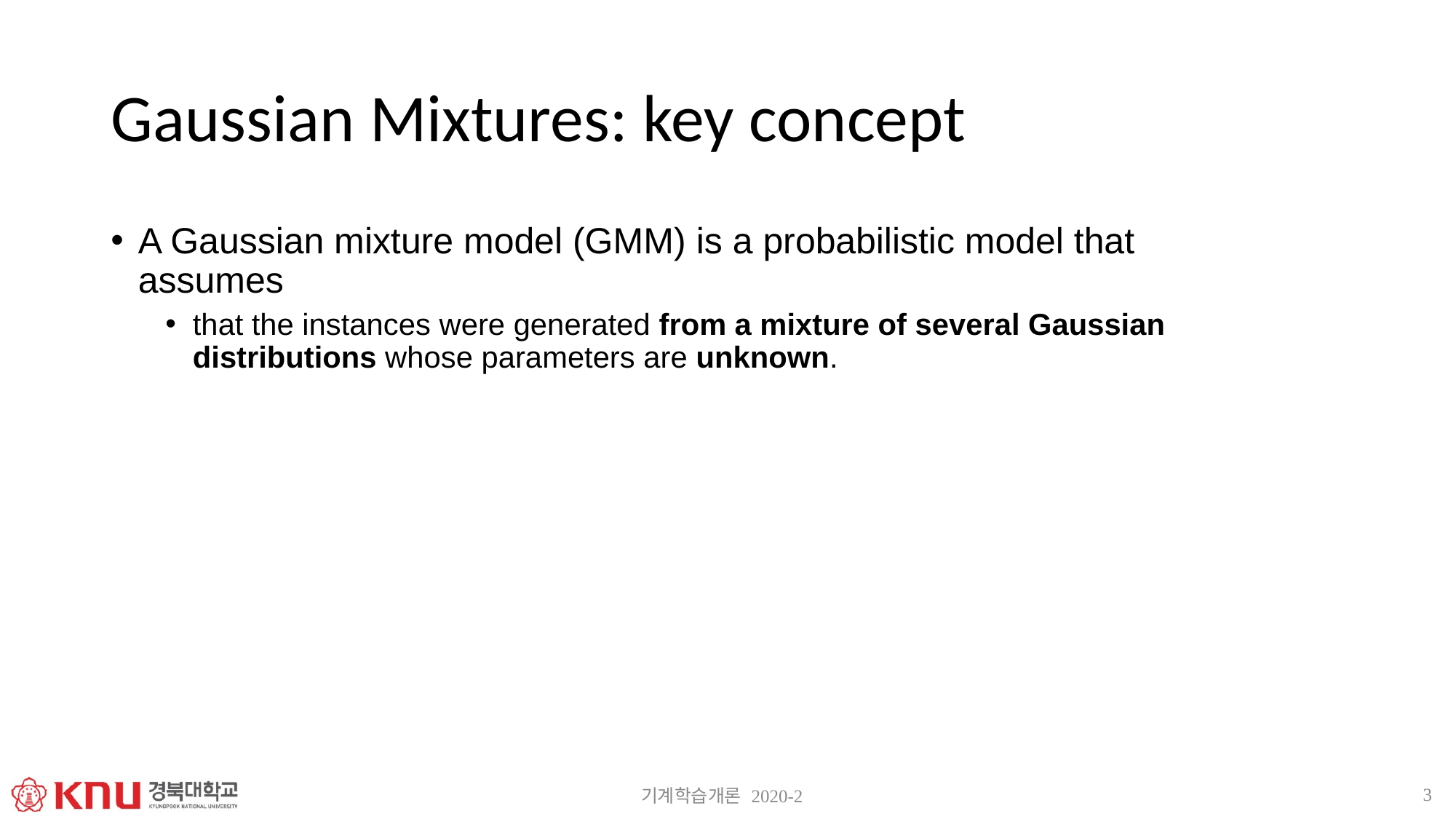

# Gaussian Mixtures: key concept
A Gaussian mixture model (GMM) is a probabilistic model that  assumes
that the instances were generated from a mixture of several Gaussian  distributions whose parameters are unknown.
3
기계학습개론 2020-2